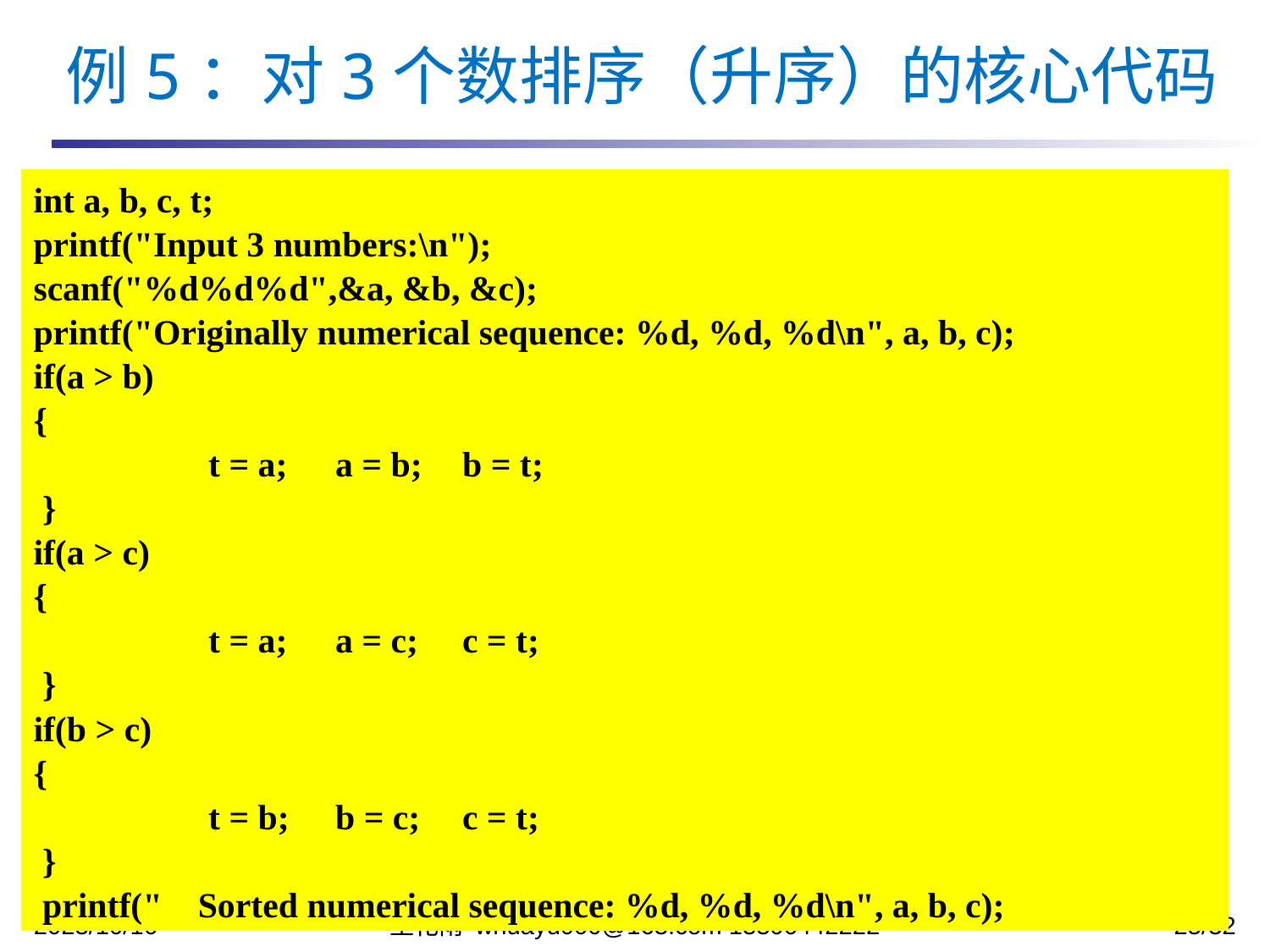

例5：对3个数排序（升序）的核心代码
int a, b, c, t;
printf("Input 3 numbers:\n");
scanf("%d%d%d",&a, &b, &c);
printf("Originally numerical sequence: %d, %d, %d\n", a, b, c);
if(a > b)
{
		t = a;	a = b;	b = t;
 }
if(a > c)
{
		t = a;	a = c;	c = t;
 }
if(b > c)
{
		t = b;	b = c;	c = t;
 }
 printf("    Sorted numerical sequence: %d, %d, %d\n", a, b, c);
2023/10/16
王化雨 whuayu000@163.com 13306442222
25/32